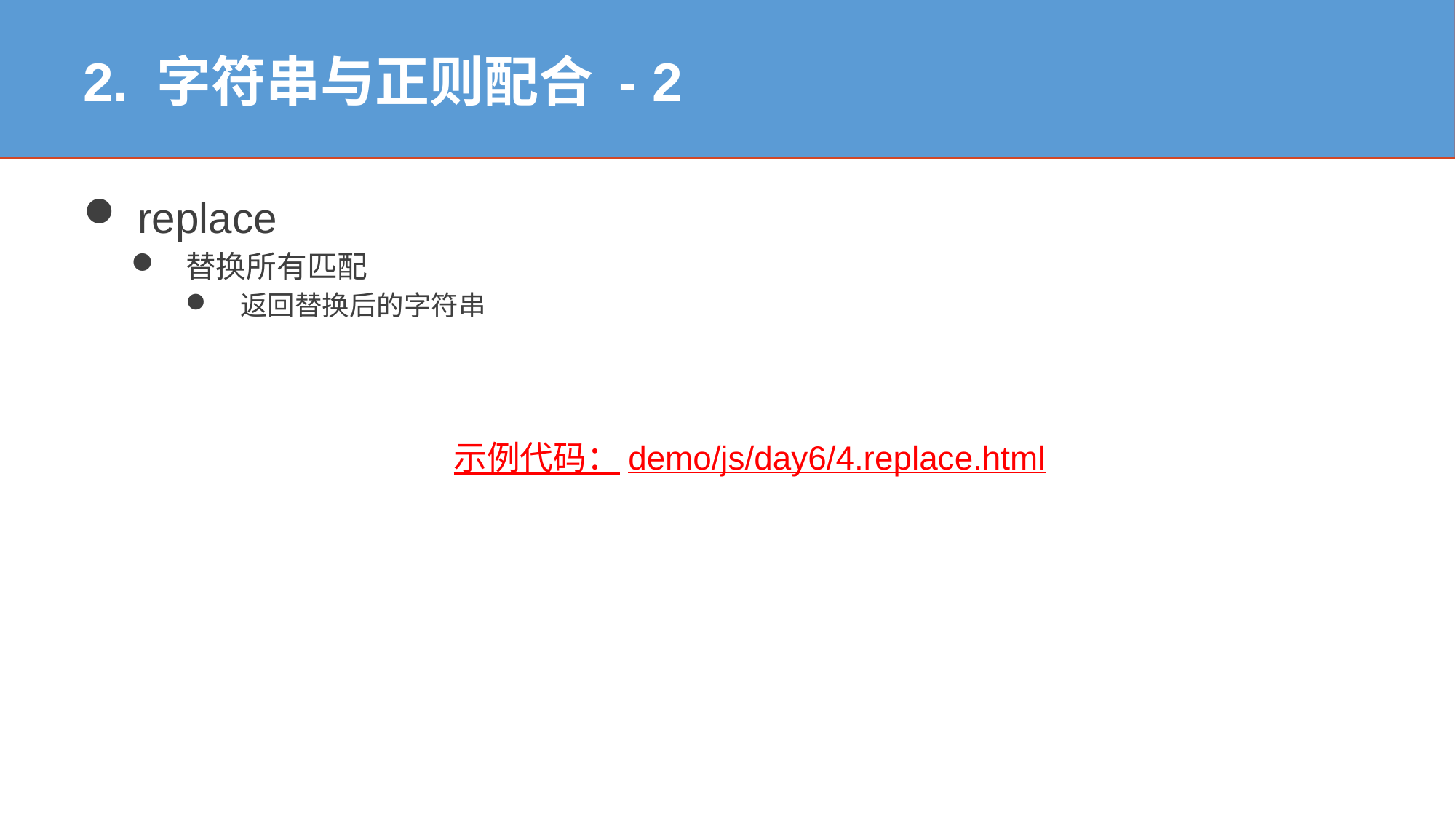

2. 字符串与正则配合 - 2

replace
替换所有匹配
返回替换后的字符串
示例代码：demo/js/day6/4.replace.html